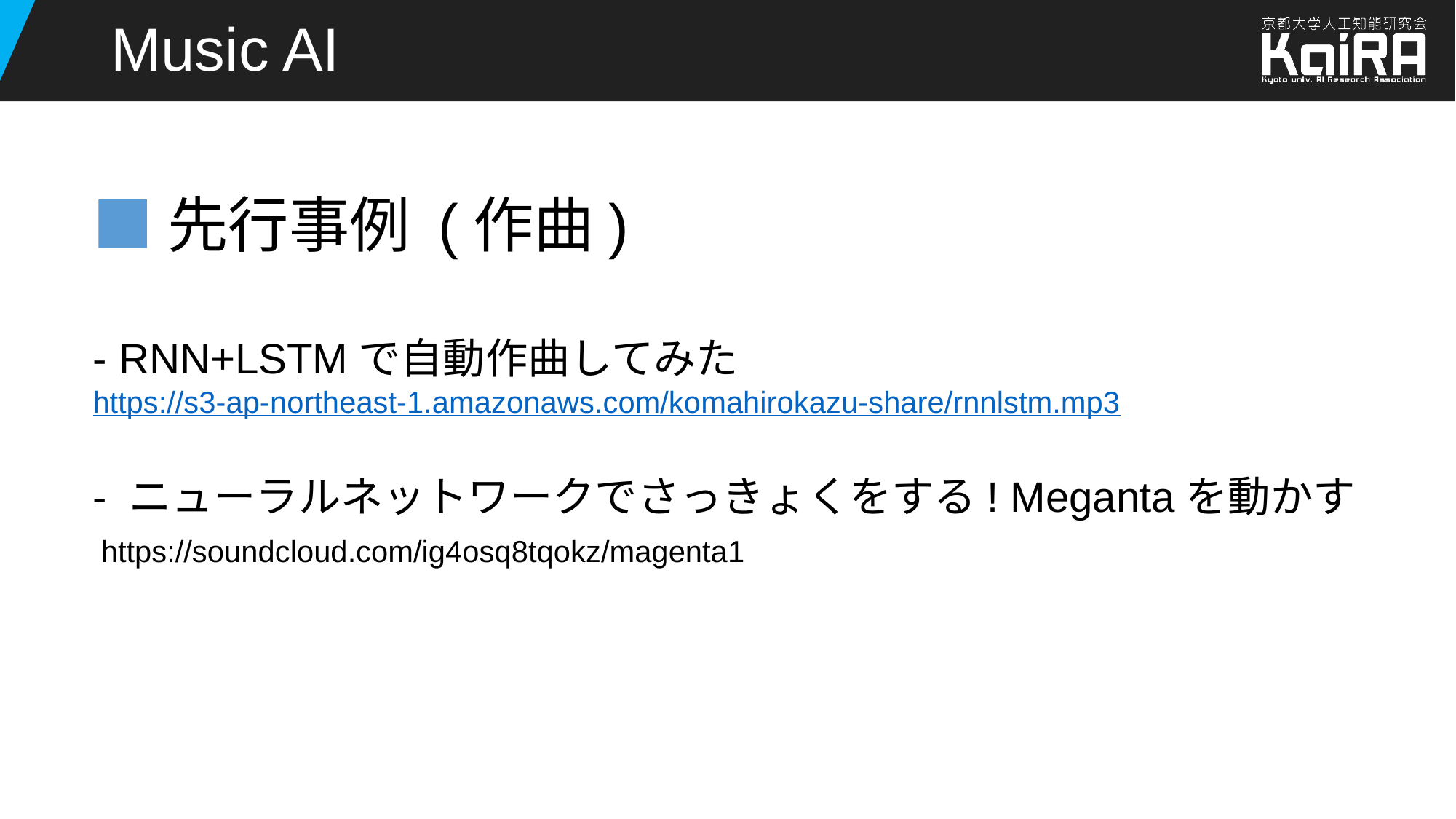

# Music AI
■先行事例 (作曲)

- RNN+LSTMで自動作曲してみた
https://s3-ap-northeast-1.amazonaws.com/komahirokazu-share/rnnlstm.mp3

- ニューラルネットワークでさっきょくをする! Megantaを動かす
 https://soundcloud.com/ig4osq8tqokz/magenta1